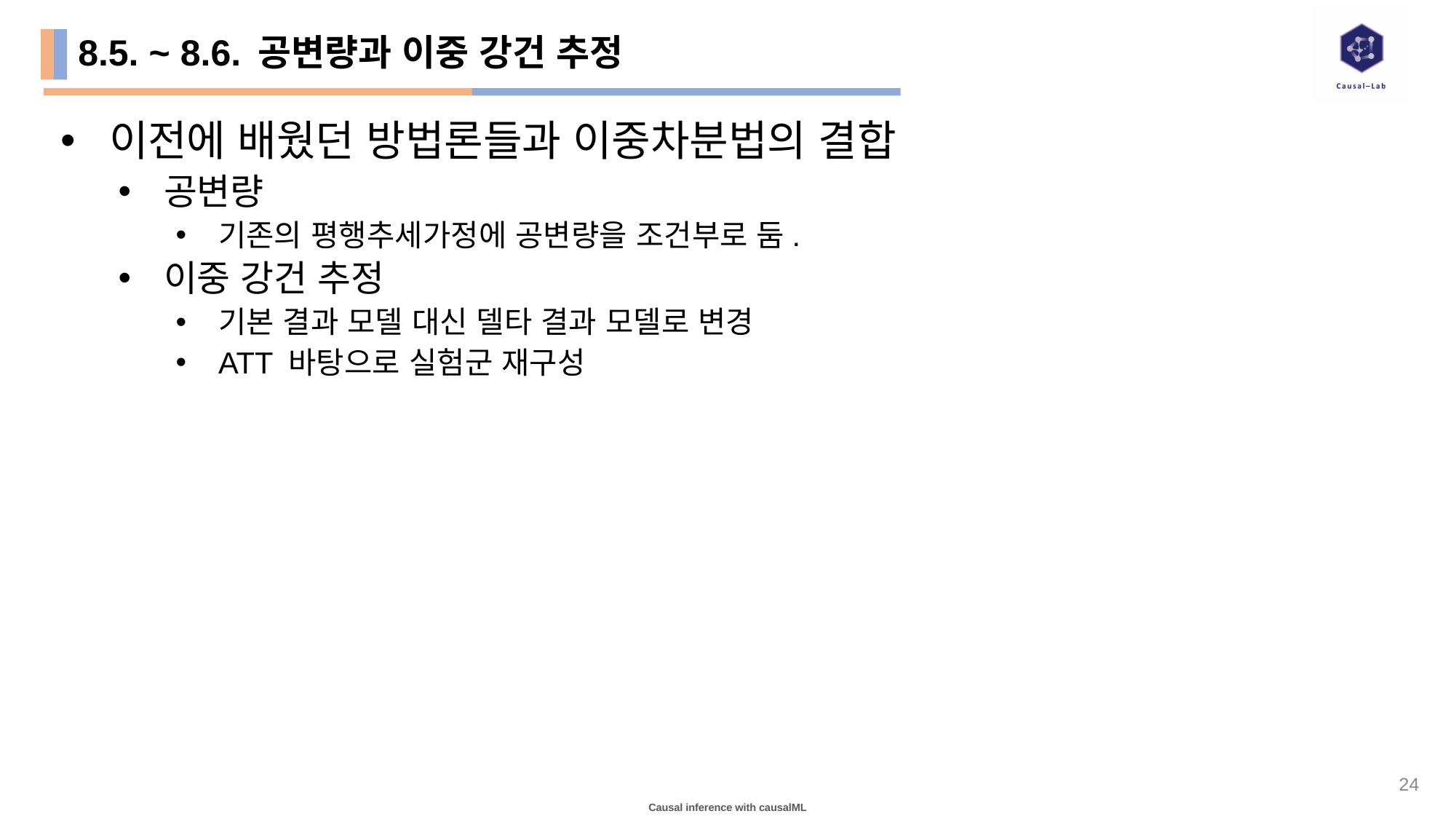

# 8.5. ~ 8.6. 공변량과 이중 강건 추정
이전에 배웠던 방법론들과 이중차분법의 결합
공변량
기존의 평행추세가정에 공변량을 조건부로 둠.
이중 강건 추정
기본 결과 모델 대신 델타 결과 모델로 변경
ATT 바탕으로 실험군 재구성

24